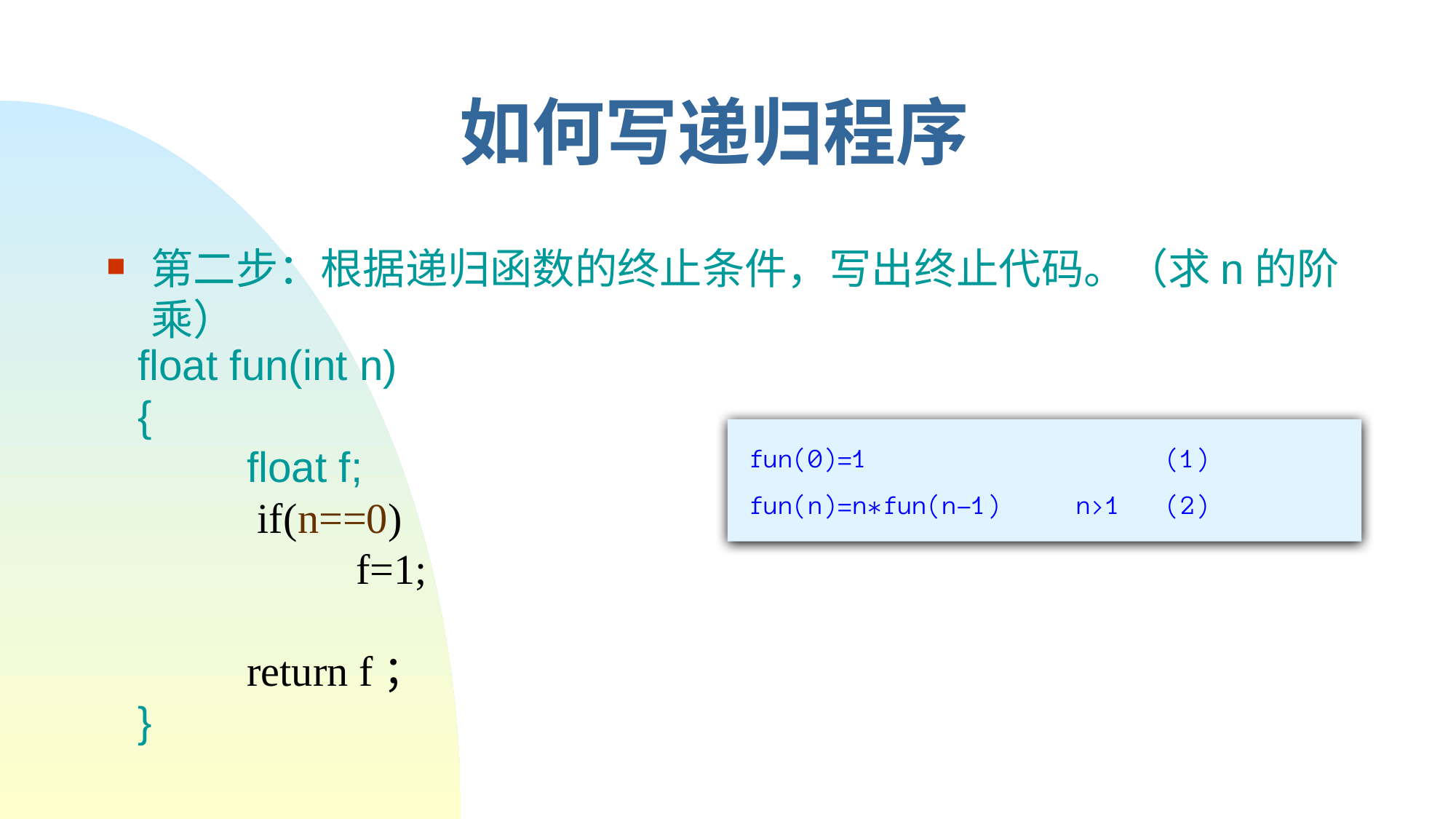

# 如何写递归程序
第二步：根据递归函数的终止条件，写出终止代码。（求n的阶乘）
float fun(int n)
{
	float f;
	 if(n==0)
		f=1;

	return f；
}
fun(0)=1                    (1)
fun(n)=n*fun(n-1)     n>1   (2)